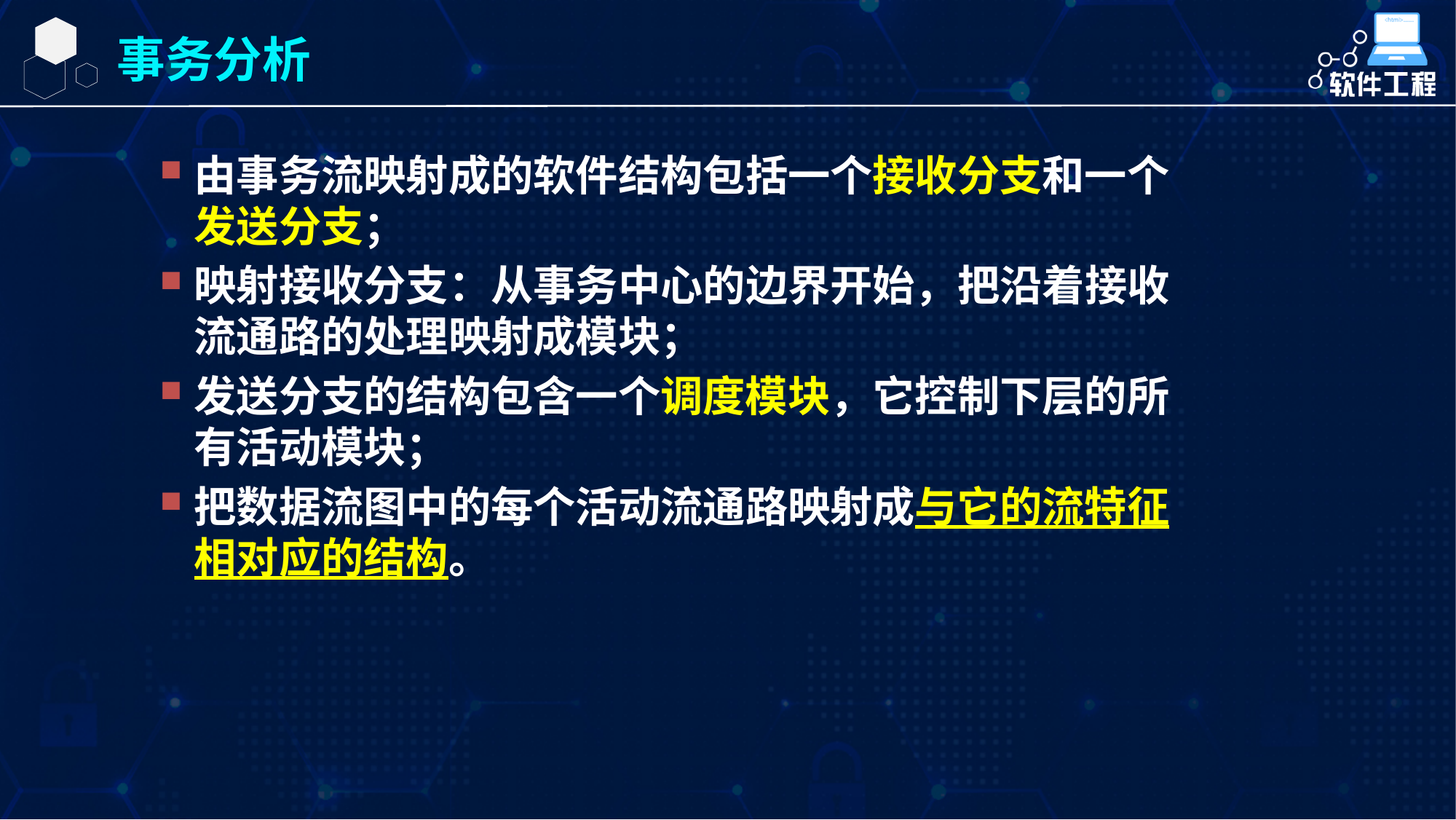

事务分析
由事务流映射成的软件结构包括一个接收分支和一个发送分支；
映射接收分支：从事务中心的边界开始，把沿着接收流通路的处理映射成模块；
发送分支的结构包含一个调度模块，它控制下层的所有活动模块；
把数据流图中的每个活动流通路映射成与它的流特征相对应的结构。